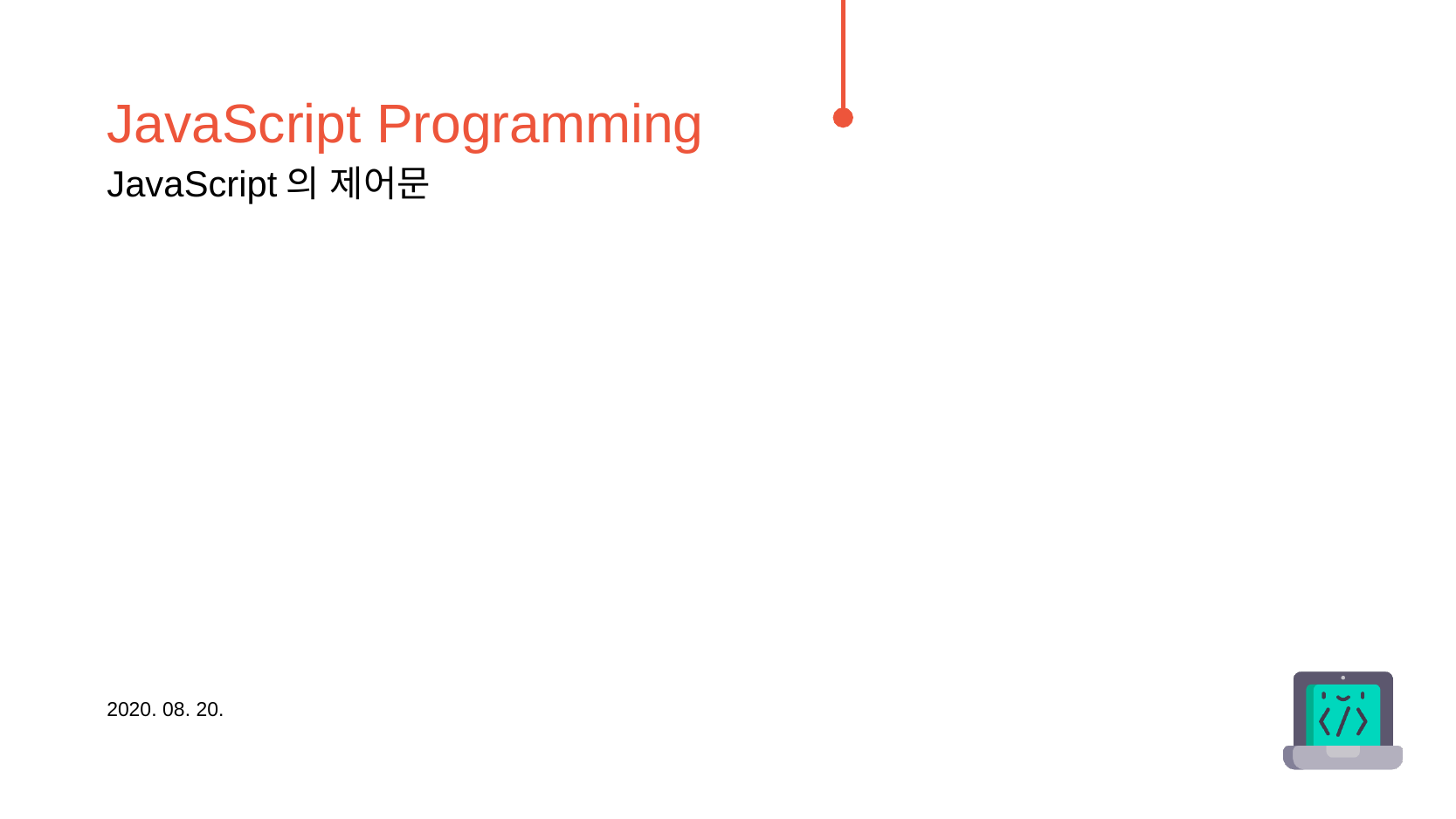

JavaScript Programming
JavaScript의 제어문
2020. 08. 20.